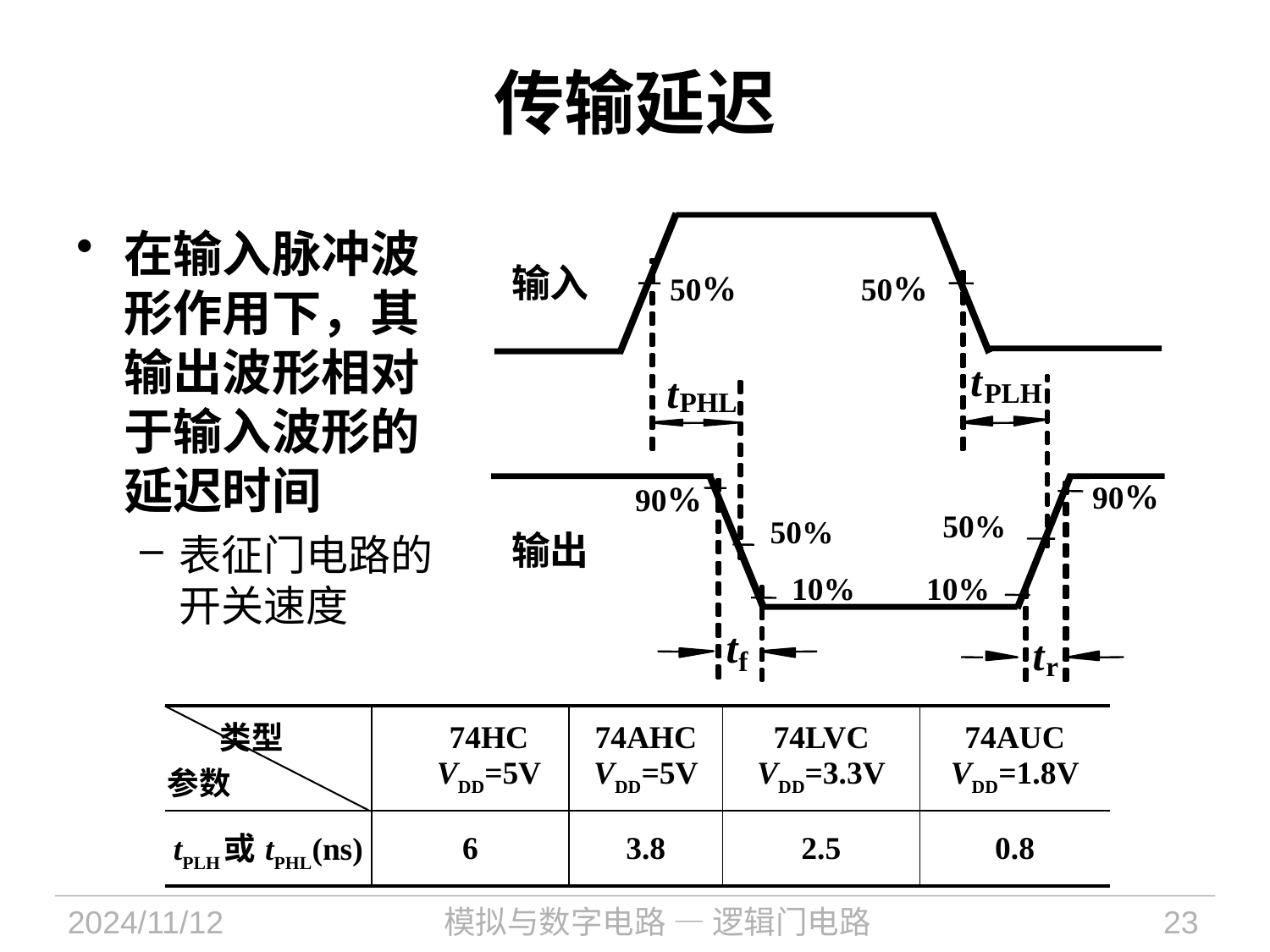

传输延迟

在输入脉冲波形作用下，其输出波形相对于输入波形的延迟时间
表征门电路的开关速度
输入

50%

50%

t

t

PLH

PHL

90%

90%

50%
50%

输出

10%

10%

t
t

f

r

| 类型 参数 | 74HC VDD=5V | 74AHC VDD=5V | 74LVC VDD=3.3V | 74AUC VDD=1.8V |
| --- | --- | --- | --- | --- |
| tPLH或tPHL(ns) | 6 | 3.8 | 2.5 | 0.8 |

2024/11/12
模拟与数字电路 — 逻辑门电路
23